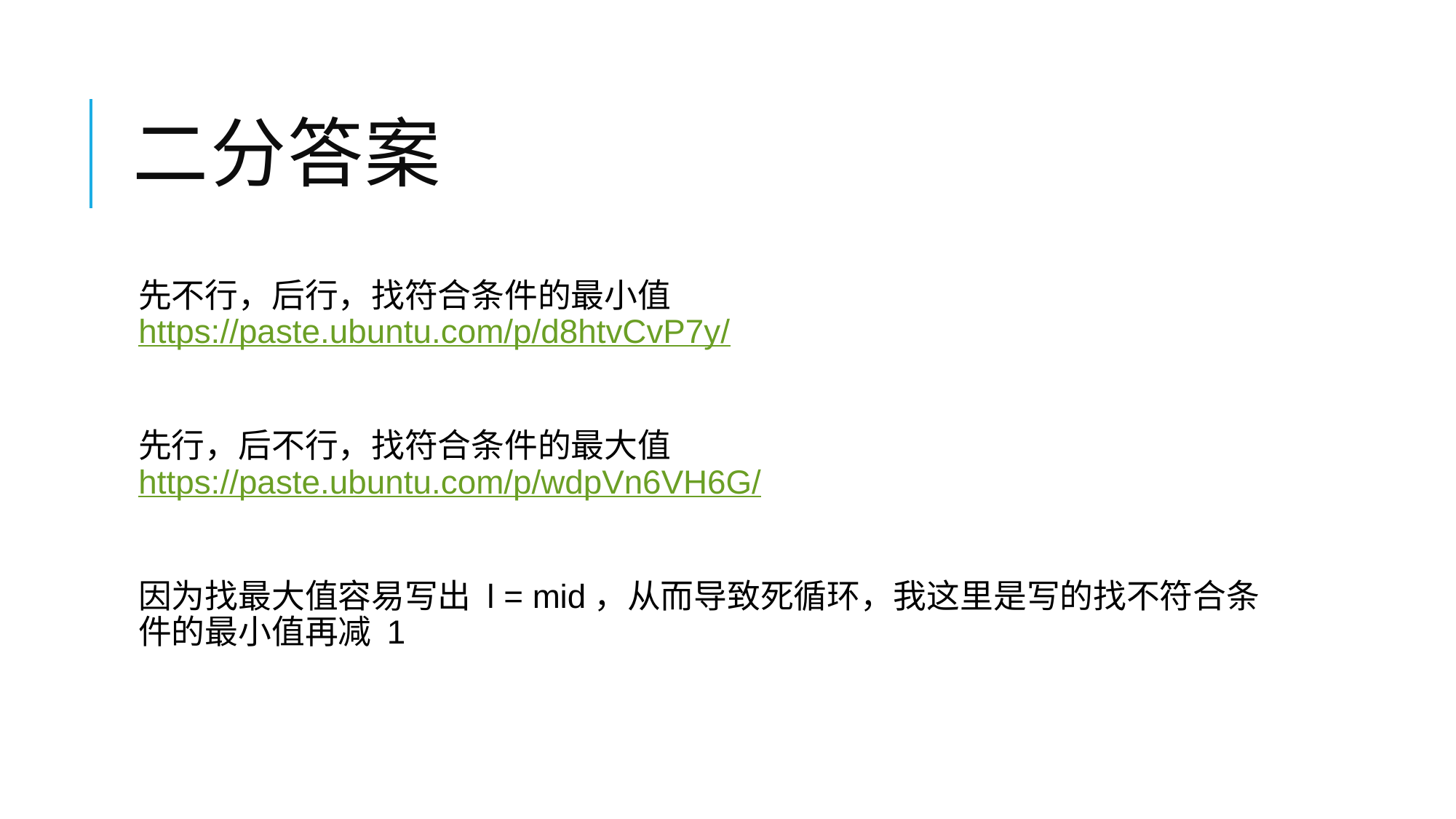

# 二分答案
先不行，后行，找符合条件的最小值 https://paste.ubuntu.com/p/d8htvCvP7y/

先行，后不行，找符合条件的最大值 https://paste.ubuntu.com/p/wdpVn6VH6G/

因为找最大值容易写出 l = mid，从而导致死循环，我这里是写的找不符合条件的最小值再减 1